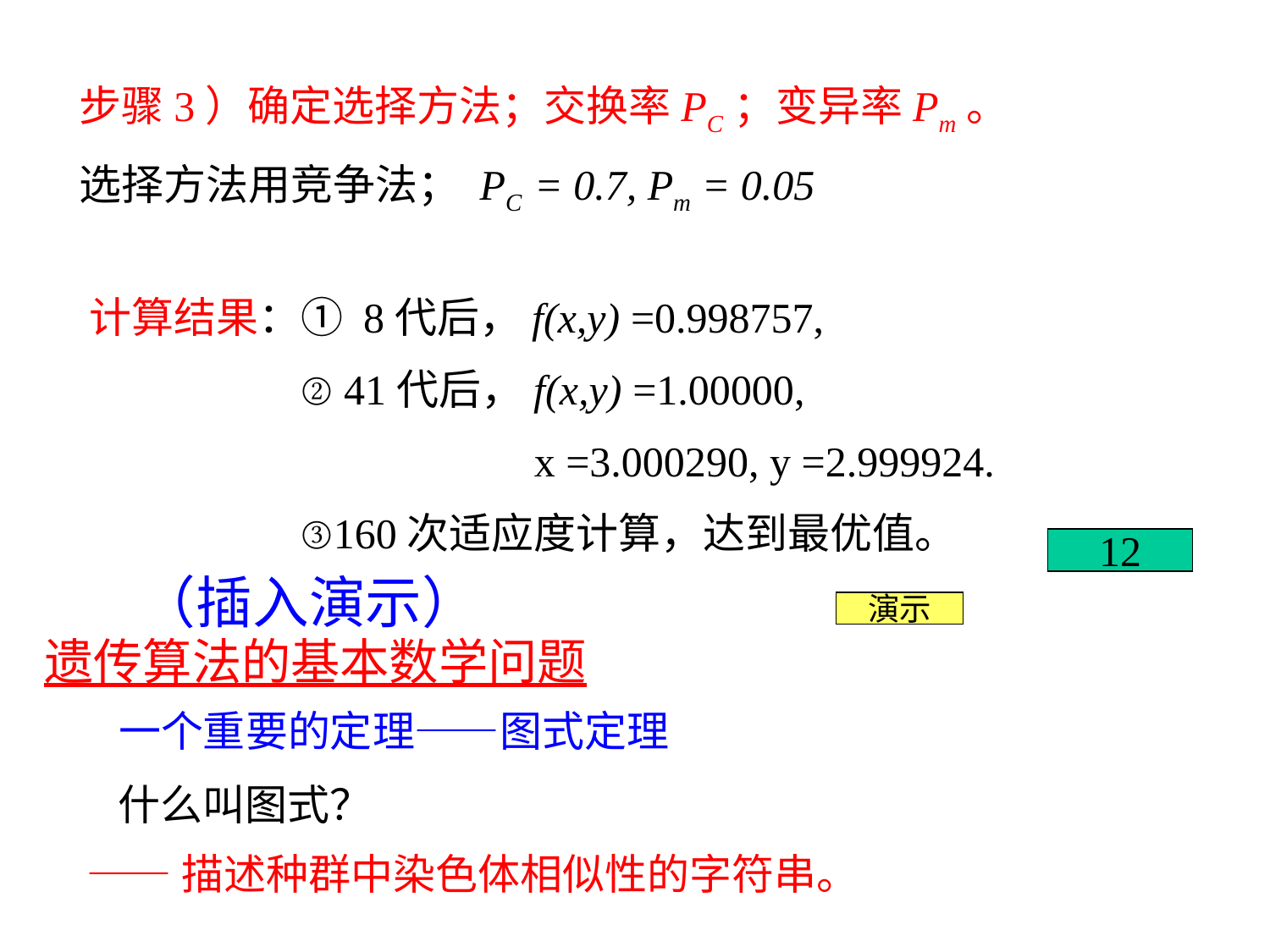

步骤3）确定选择方法；交换率PC；变异率Pm。
选择方法用竞争法； PC  = 0.7, Pm = 0.05
计算结果：① 8代后，f(x,y) =0.998757,
                    ② 41代后，f(x,y) =1.00000,
                                          x =3.000290, y =2.999924.
                    ③160次适应度计算，达到最优值。
12
（插入演示）
演示
遗传算法的基本数学问题
一个重要的定理——图式定理
什么叫图式？
——描述种群中染色体相似性的字符串。